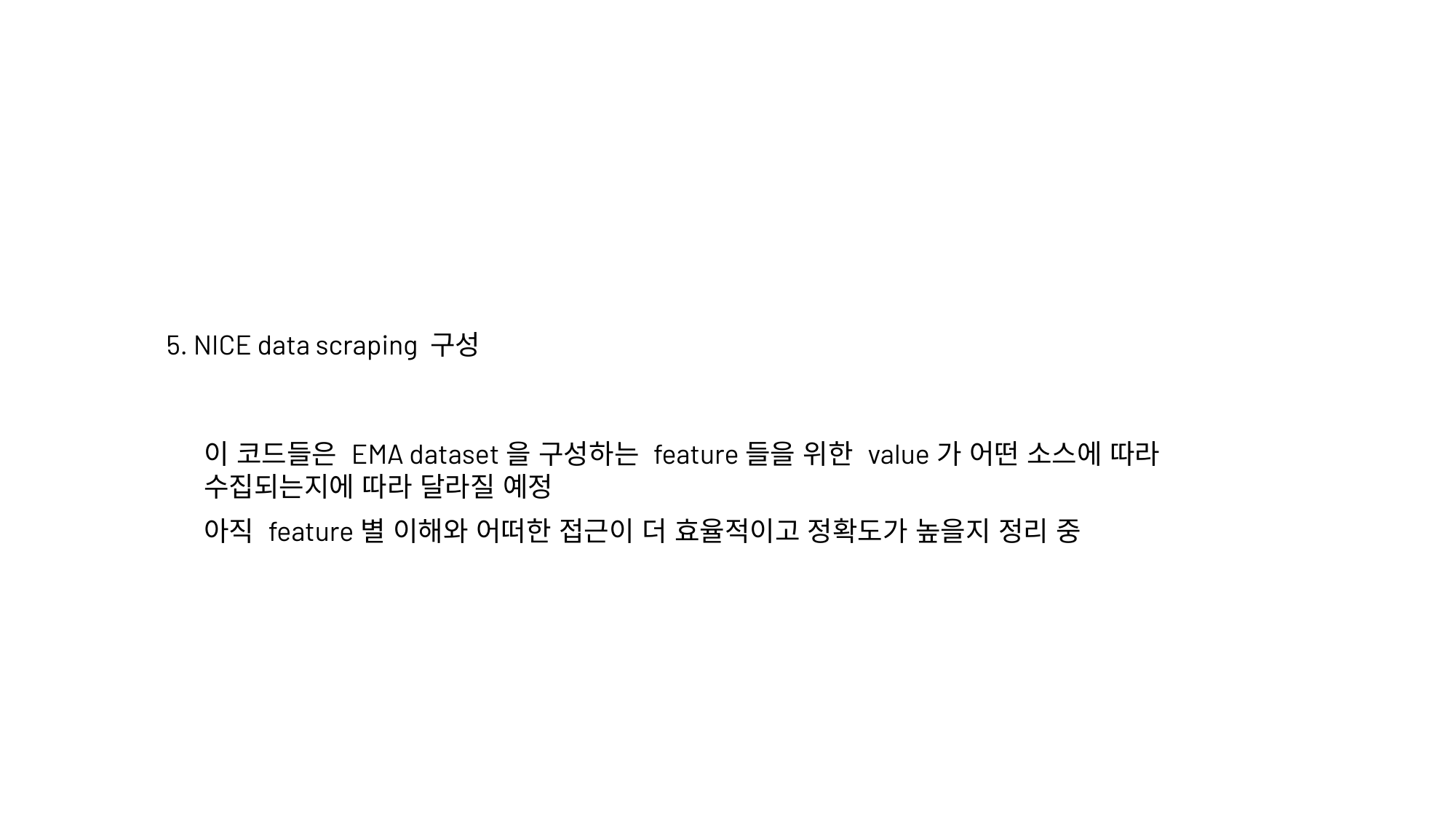

5. NICE data scraping 구성
이 코드들은 EMA dataset을 구성하는 feature들을 위한 value가 어떤 소스에 따라 수집되는지에 따라 달라질 예정
아직 feature별 이해와 어떠한 접근이 더 효율적이고 정확도가 높을지 정리 중